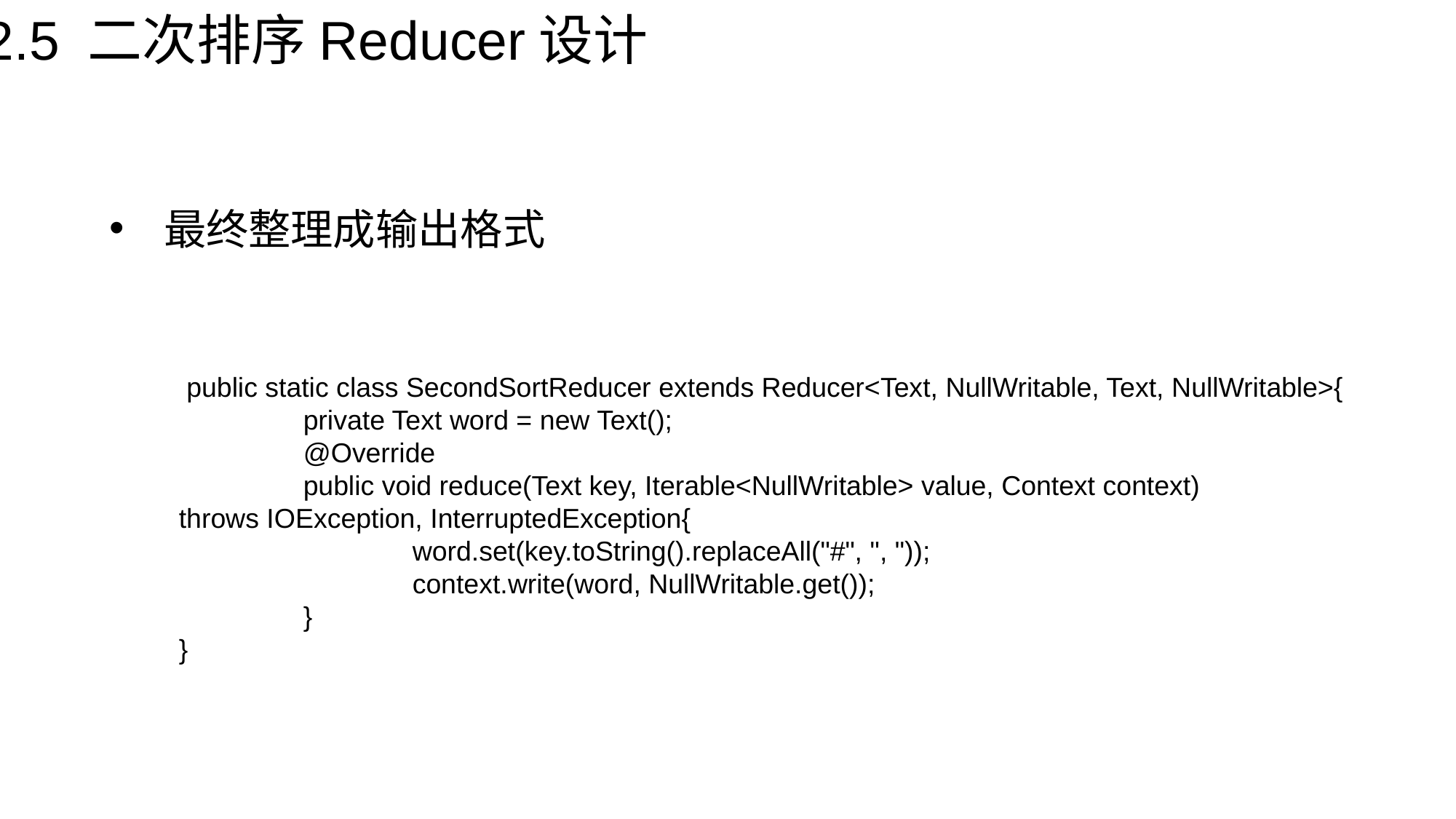

2.5 二次排序Reducer设计
最终整理成输出格式
 public static class SecondSortReducer extends Reducer<Text, NullWritable, Text, NullWritable>{
	  private Text word = new Text();
	  @Override
	  public void reduce(Text key, Iterable<NullWritable> value, Context context)
throws IOException, InterruptedException{
		  word.set(key.toString().replaceAll("#", ", "));
		  context.write(word, NullWritable.get());
	  }
}